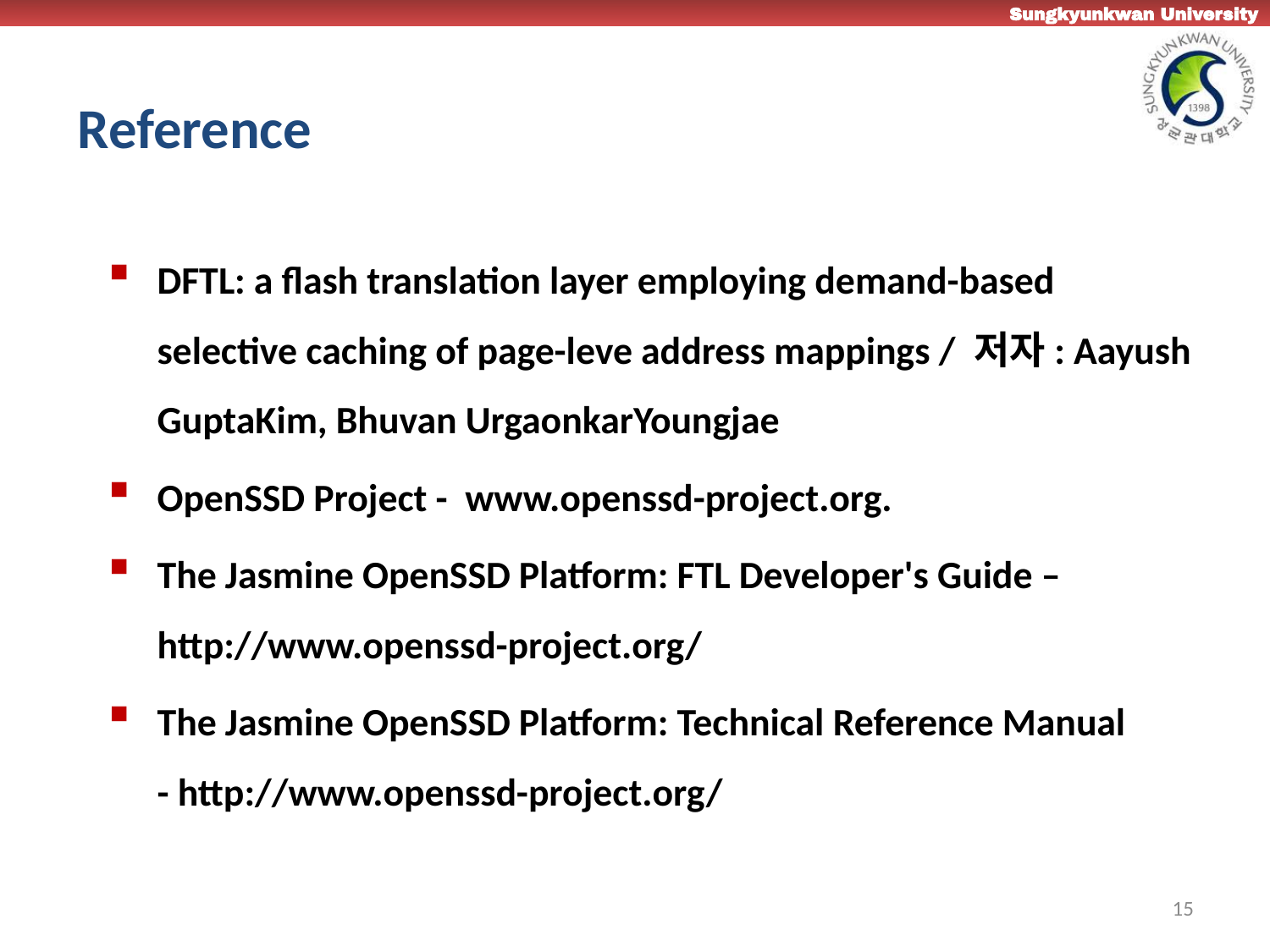

# Reference
DFTL: a flash translation layer employing demand-based selective caching of page-leve address mappings / 저자: Aayush GuptaKim, Bhuvan UrgaonkarYoungjae
OpenSSD Project -  www.openssd-project.org.
The Jasmine OpenSSD Platform: FTL Developer's Guide –http://www.openssd-project.org/
The Jasmine OpenSSD Platform: Technical Reference Manual
- http://www.openssd-project.org/

15